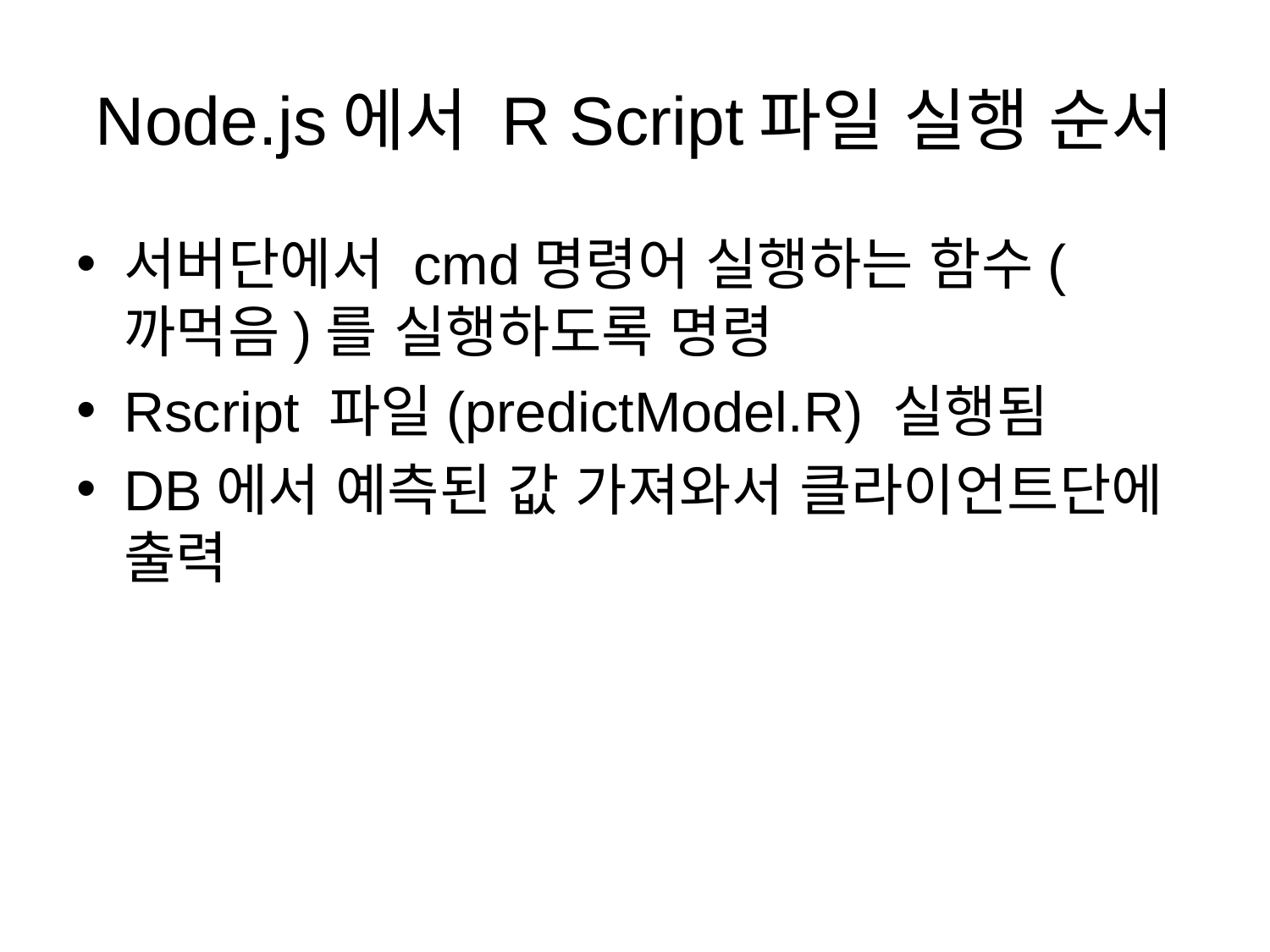

# Node.js에서 R Script파일 실행 순서
서버단에서 cmd명령어 실행하는 함수(까먹음)를 실행하도록 명령
Rscript 파일(predictModel.R) 실행됨
DB에서 예측된 값 가져와서 클라이언트단에 출력